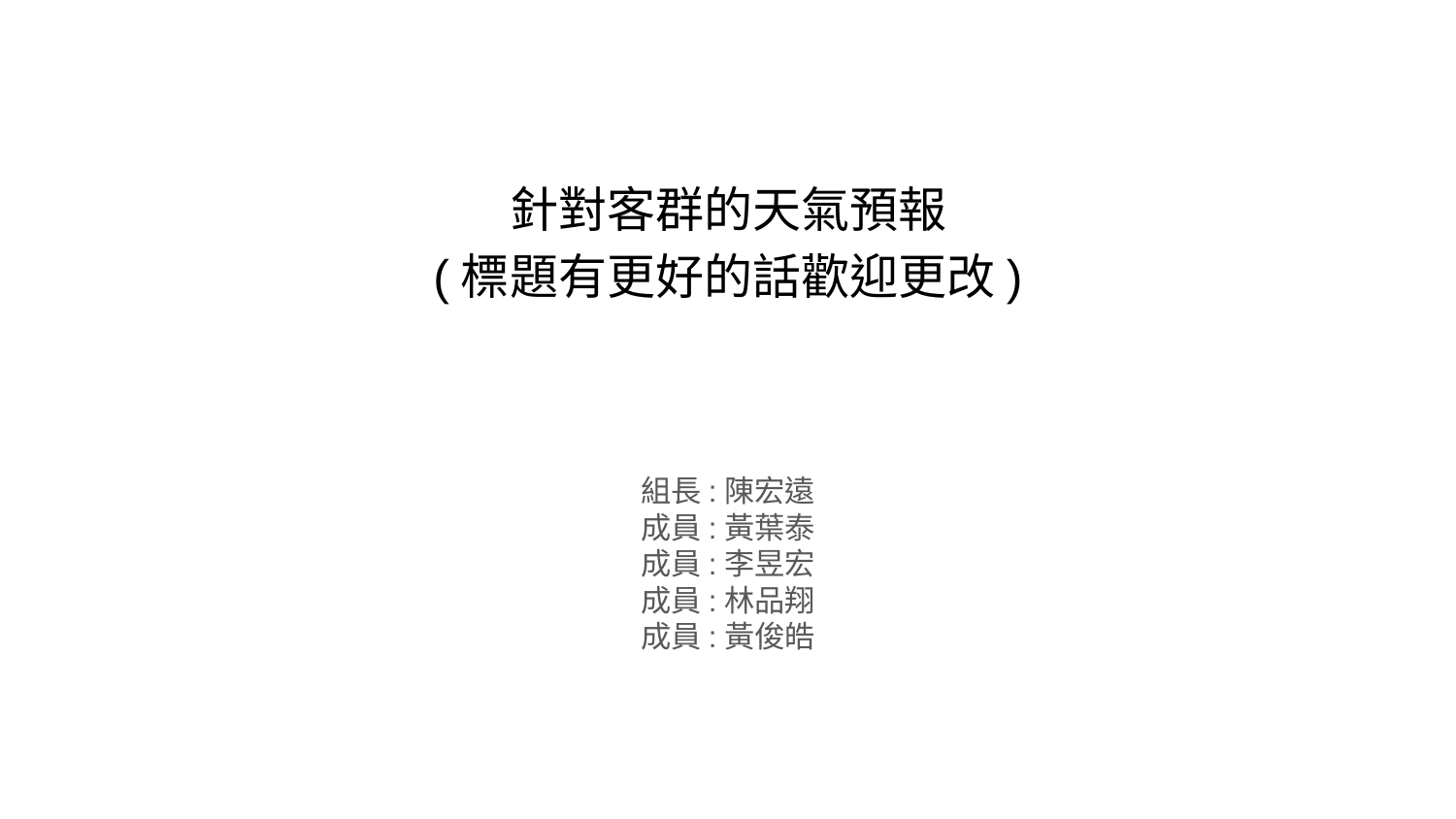

# 針對客群的天氣預報
(標題有更好的話歡迎更改)

組長:陳宏遠
成員:黃葉泰
成員:李昱宏
成員:林品翔
成員:黃俊皓